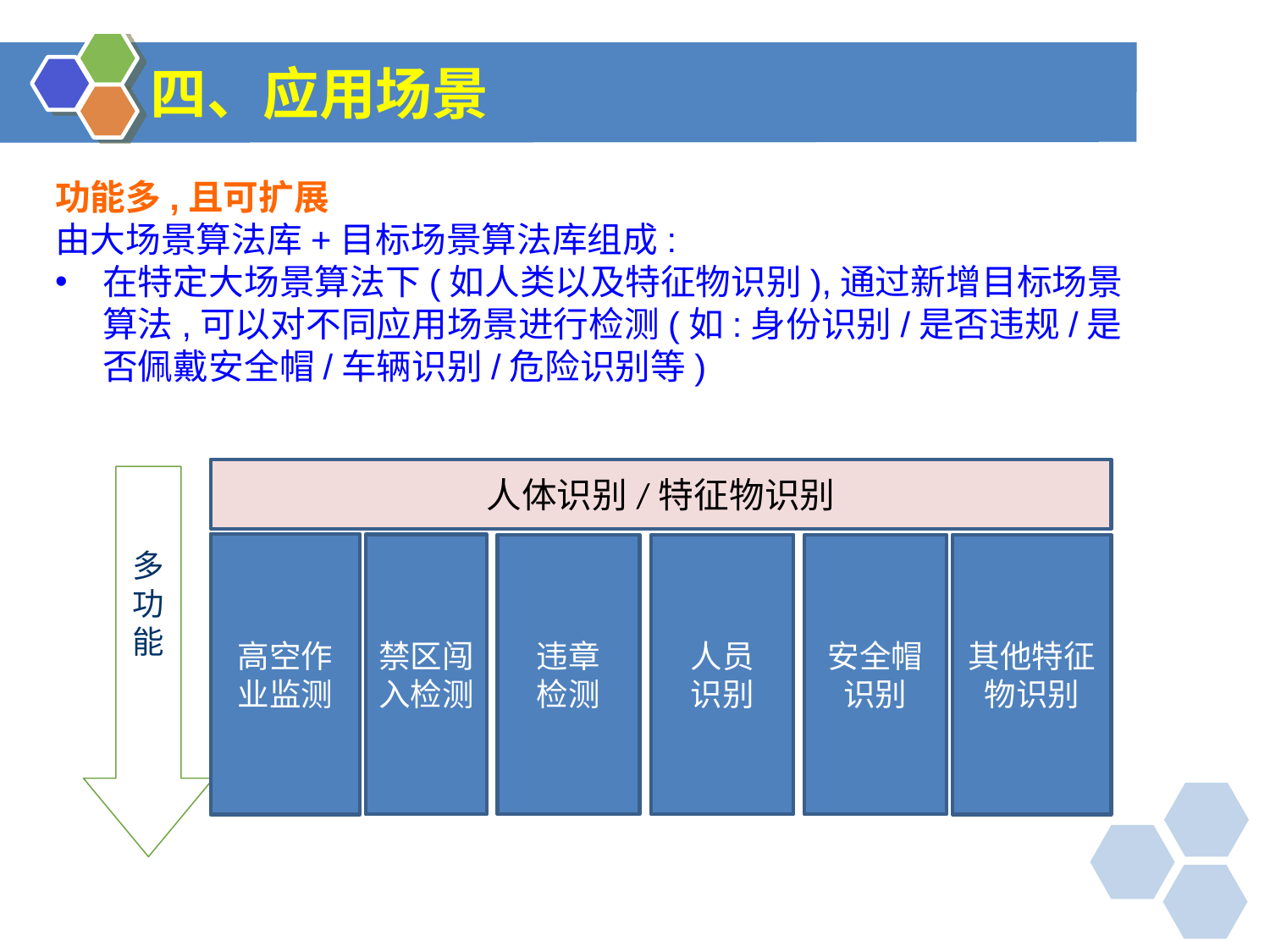

# 四、应用场景
功能多,且可扩展
由大场景算法库+目标场景算法库组成:
在特定大场景算法下(如人类以及特征物识别),通过新增目标场景算法,可以对不同应用场景进行检测(如:身份识别/是否违规/是否佩戴安全帽/车辆识别/危险识别等)
人体识别/特征物识别

高空作业监测
禁区闯入检测
违章
检测
安全帽识别
人员
识别
其他特征物识别
多 功 能